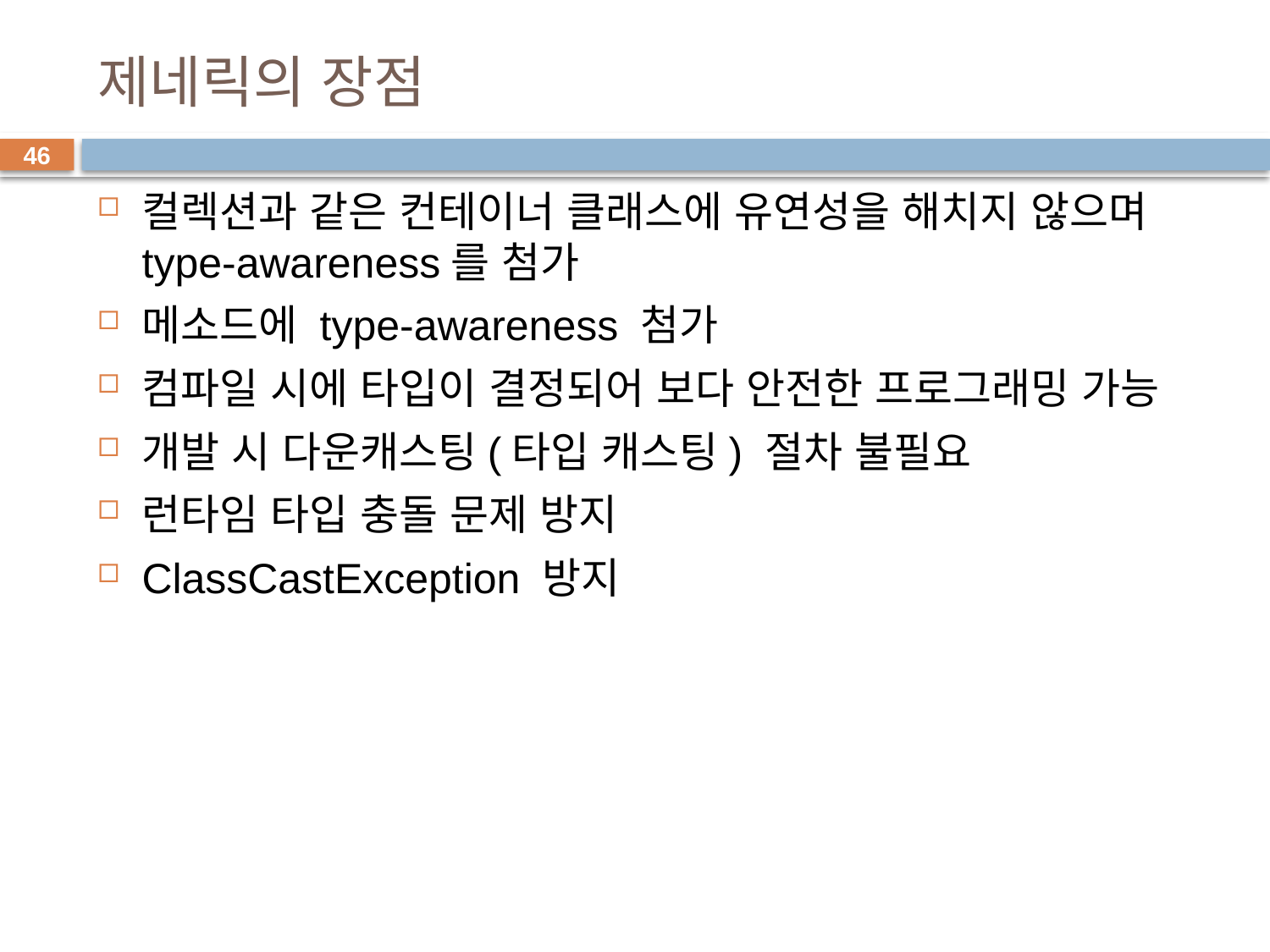

# 제네릭의 장점
46
컬렉션과 같은 컨테이너 클래스에 유연성을 해치지 않으며 type-awareness를 첨가
메소드에 type-awareness 첨가
컴파일 시에 타입이 결정되어 보다 안전한 프로그래밍 가능
개발 시 다운캐스팅(타입 캐스팅) 절차 불필요
런타임 타입 충돌 문제 방지
ClassCastException 방지